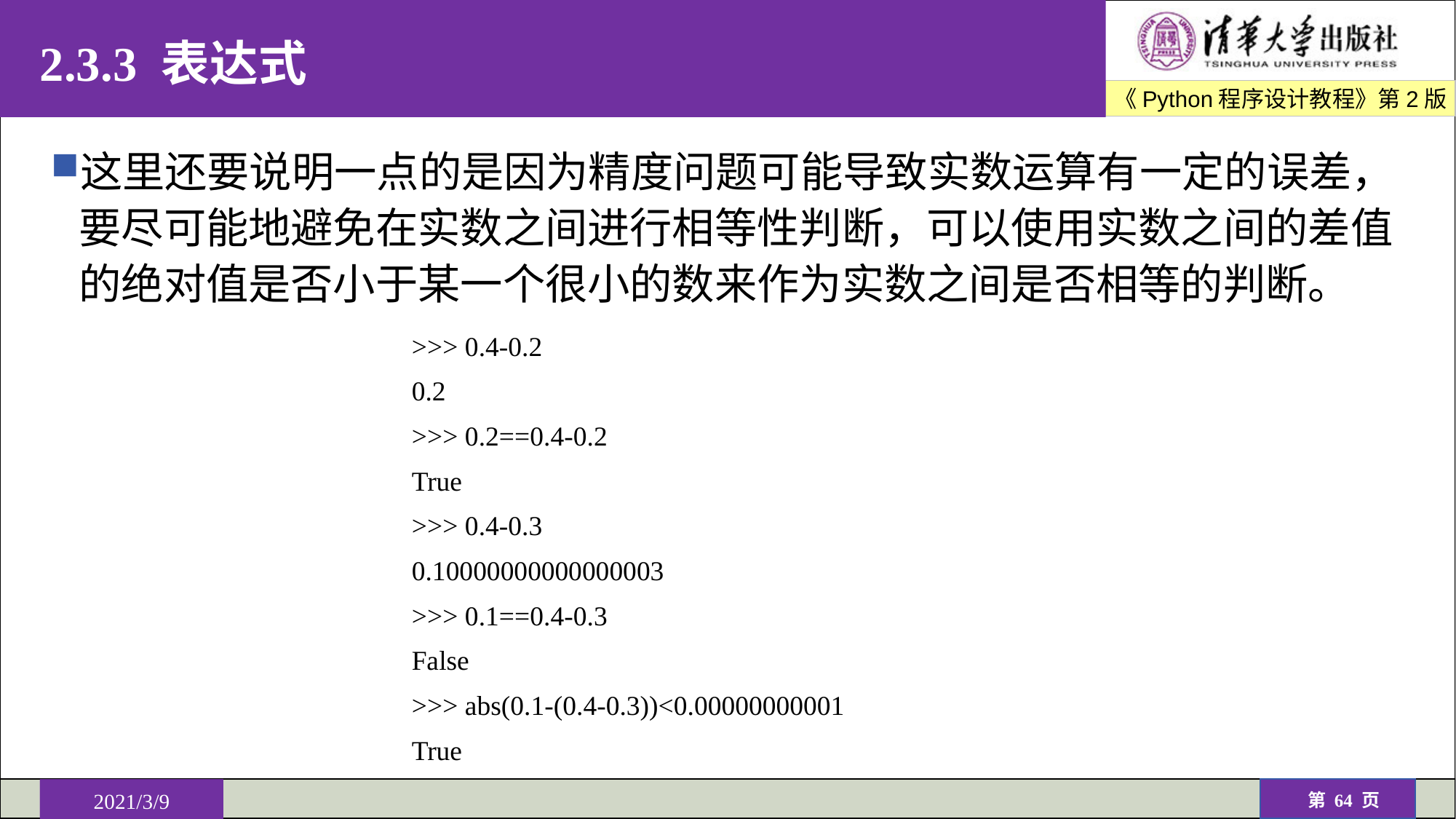

# 2.3.3 表达式
这里还要说明一点的是因为精度问题可能导致实数运算有一定的误差，要尽可能地避免在实数之间进行相等性判断，可以使用实数之间的差值的绝对值是否小于某一个很小的数来作为实数之间是否相等的判断。
>>> 0.4-0.2
0.2
>>> 0.2==0.4-0.2
True
>>> 0.4-0.3
0.10000000000000003
>>> 0.1==0.4-0.3
False
>>> abs(0.1-(0.4-0.3))<0.00000000001
True